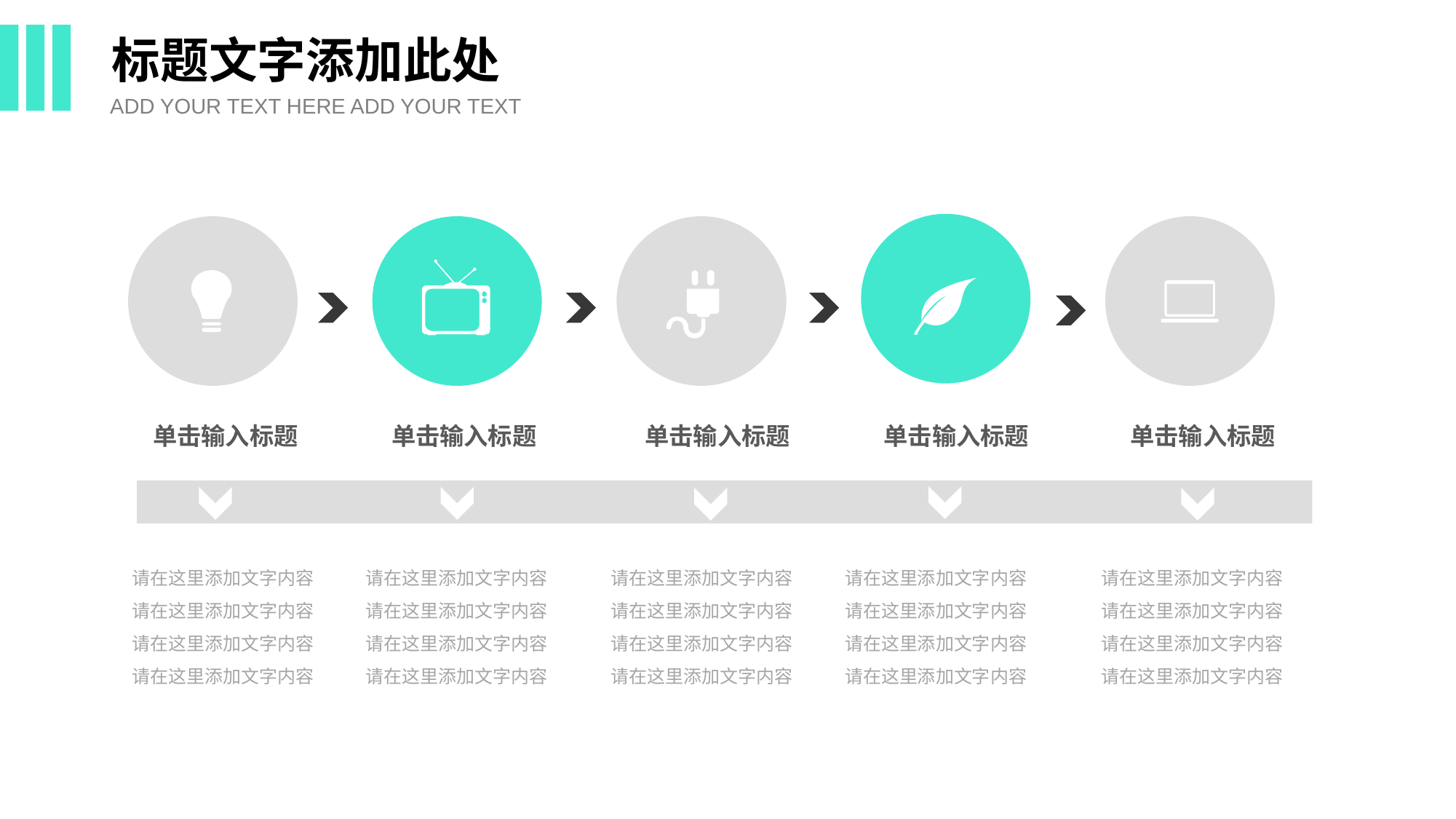

标题文字添加此处
ADD YOUR TEXT HERE ADD YOUR TEXT

单击输入标题
单击输入标题
单击输入标题
单击输入标题
单击输入标题

请在这里添加文字内容请在这里添加文字内容请在这里添加文字内容请在这里添加文字内容
请在这里添加文字内容请在这里添加文字内容请在这里添加文字内容请在这里添加文字内容
请在这里添加文字内容请在这里添加文字内容请在这里添加文字内容请在这里添加文字内容
请在这里添加文字内容请在这里添加文字内容请在这里添加文字内容请在这里添加文字内容
请在这里添加文字内容请在这里添加文字内容请在这里添加文字内容请在这里添加文字内容